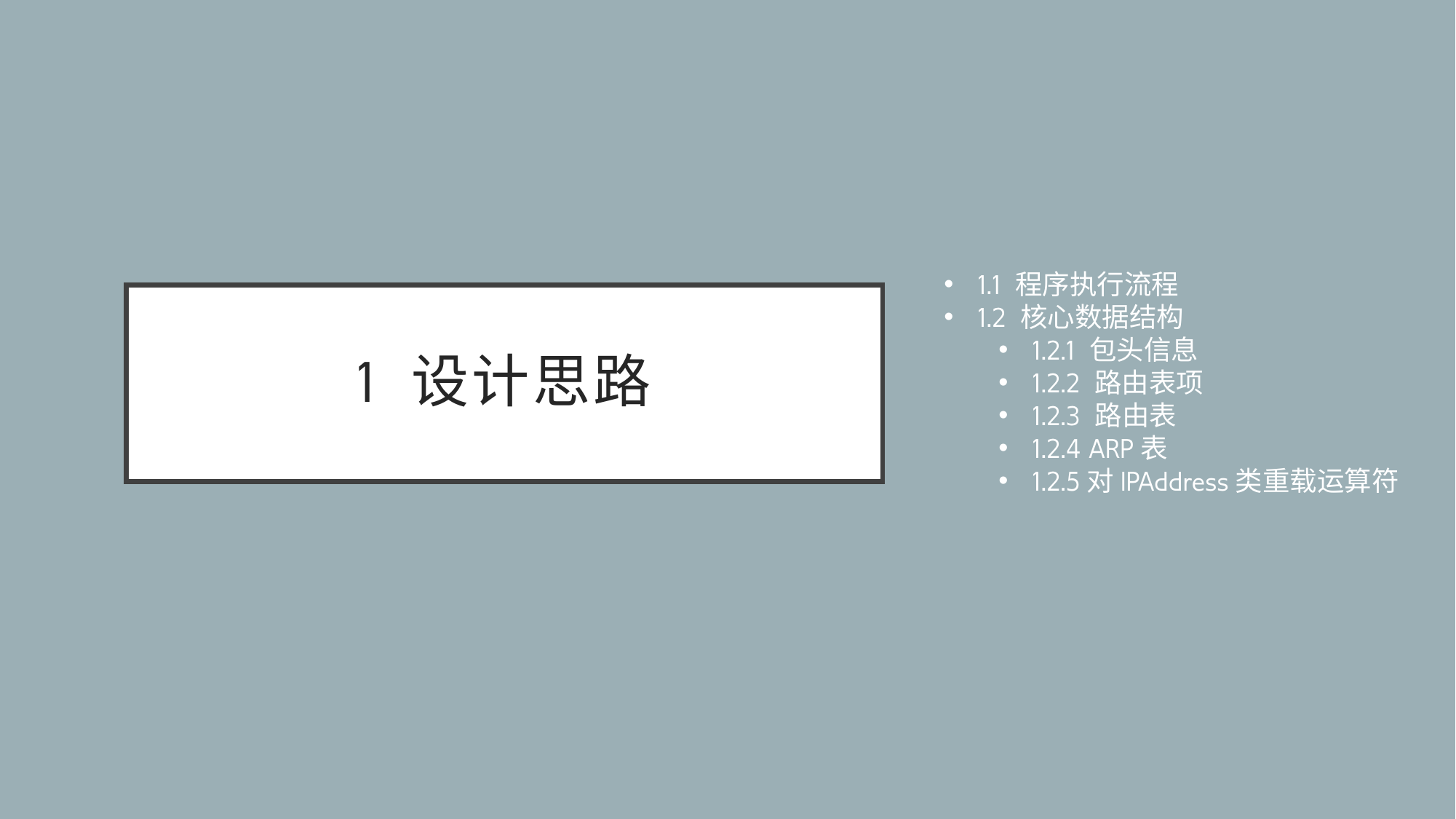

1.1 程序执行流程
1.2 核心数据结构
1.2.1 包头信息
1.2.2 路由表项
1.2.3 路由表
1.2.4 ARP表
1.2.5对IPAddress类重载运算符
# 1 设计思路